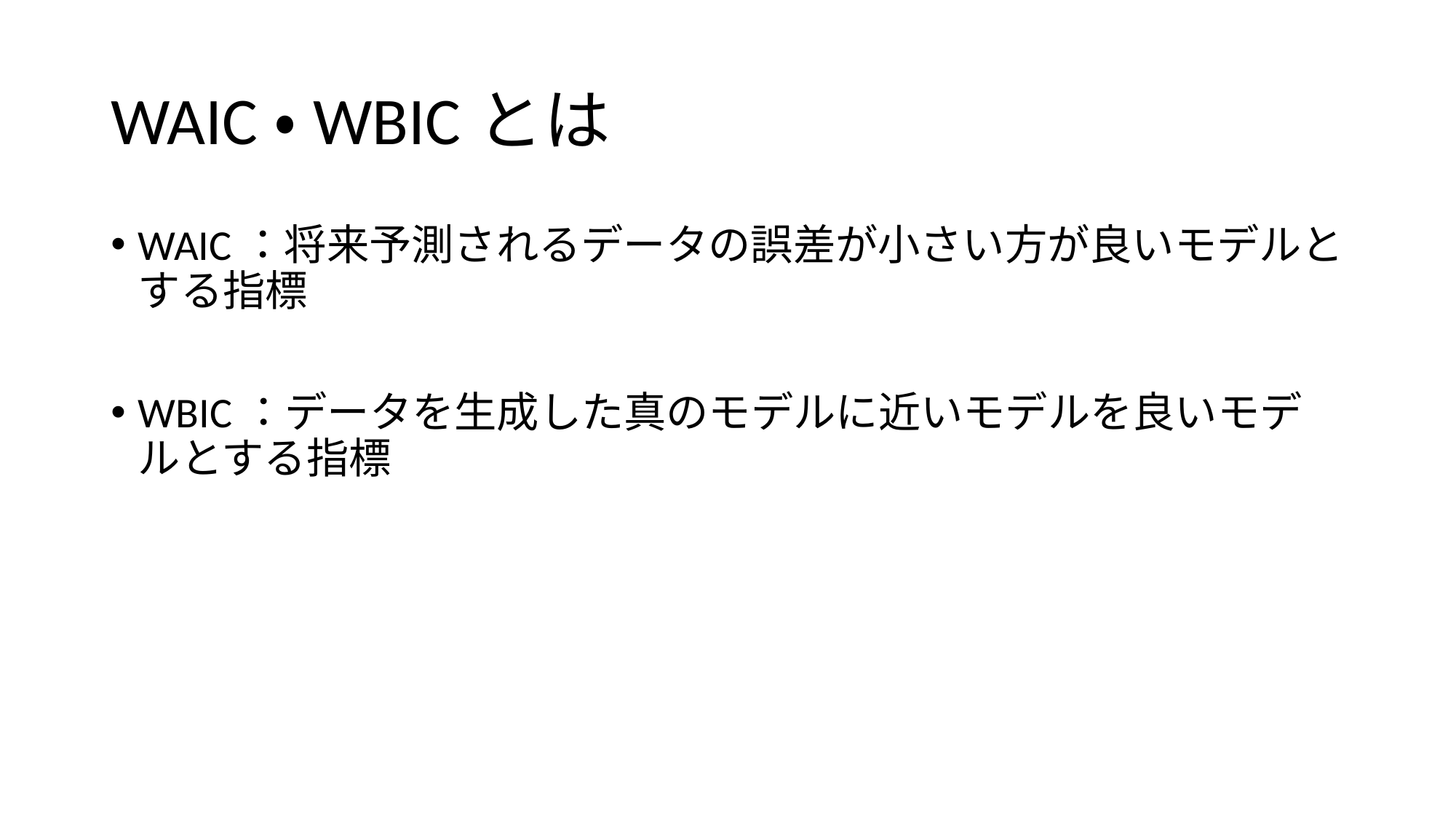

# WAIC・WBICとは
WAIC：将来予測されるデータの誤差が小さい方が良いモデルとする指標

WBIC：データを生成した真のモデルに近いモデルを良いモデルとする指標